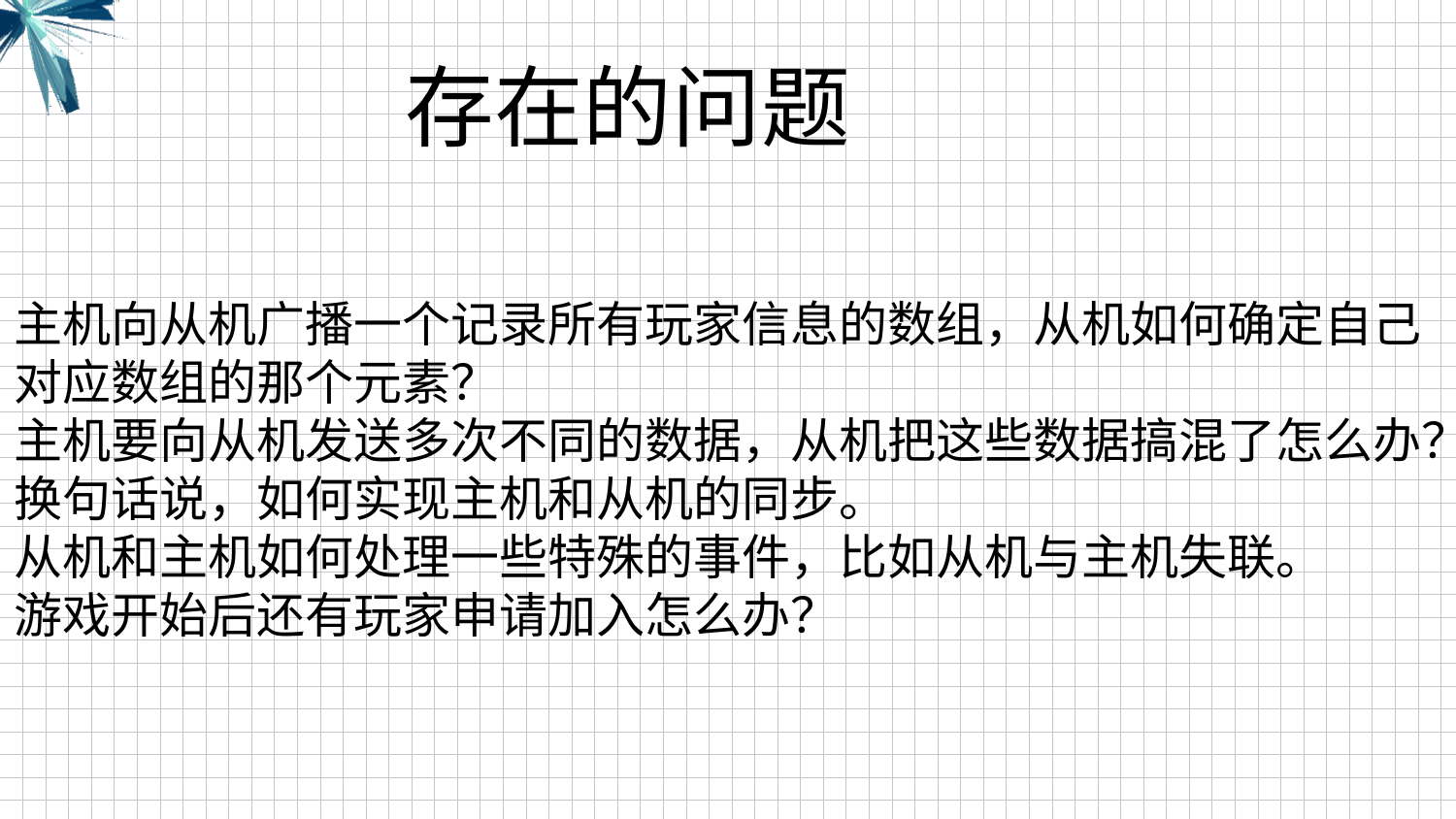

存在的问题
主机向从机广播一个记录所有玩家信息的数组，从机如何确定自己对应数组的那个元素？
主机要向从机发送多次不同的数据，从机把这些数据搞混了怎么办？换句话说，如何实现主机和从机的同步。
从机和主机如何处理一些特殊的事件，比如从机与主机失联。
游戏开始后还有玩家申请加入怎么办？